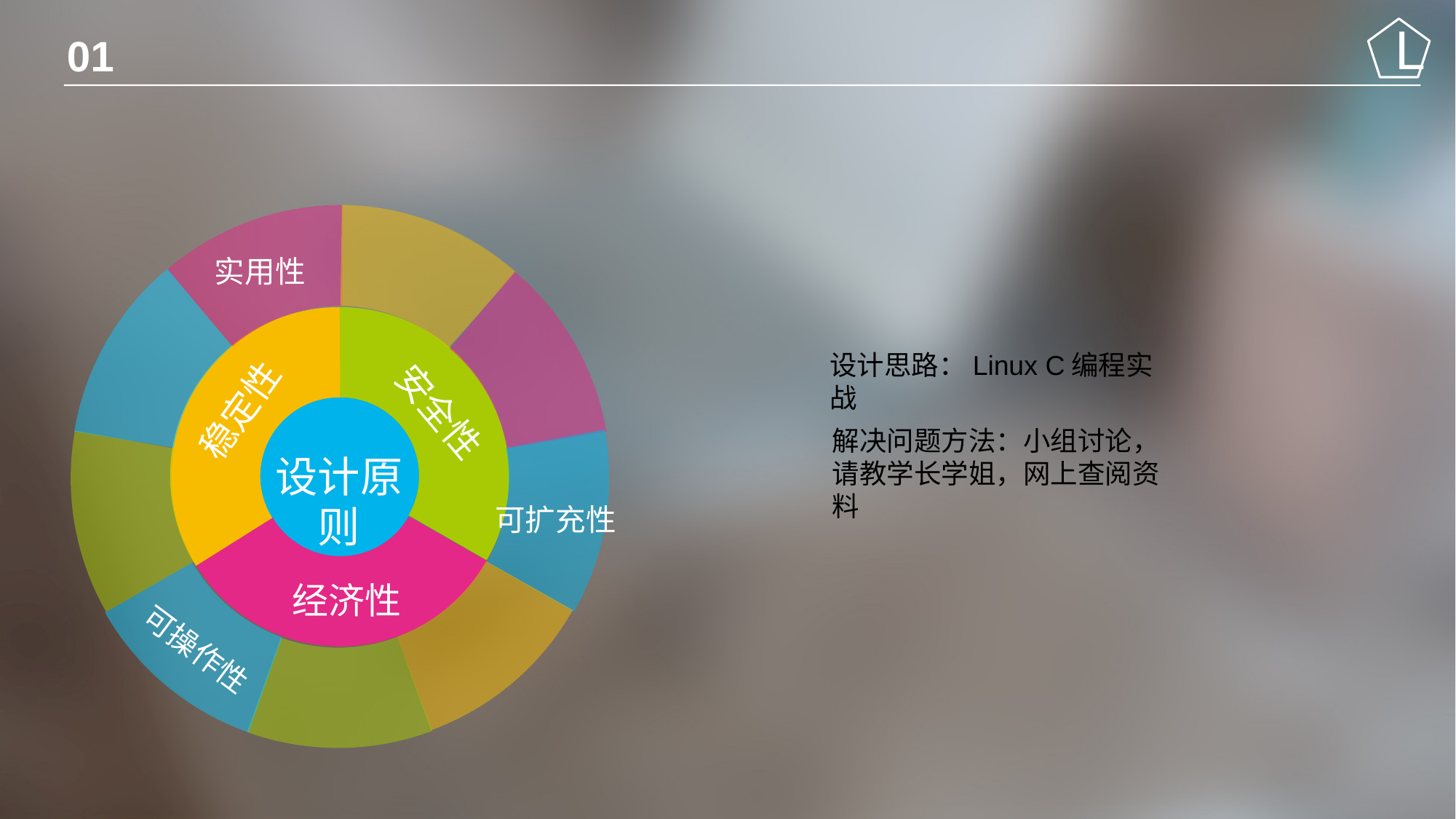

01

实用性

设计思路：Linux C编程实战
稳定性
安全性

解决问题方法：小组讨论，请教学长学姐，网上查阅资料
设计原则
可扩充性
经济性
可操作性